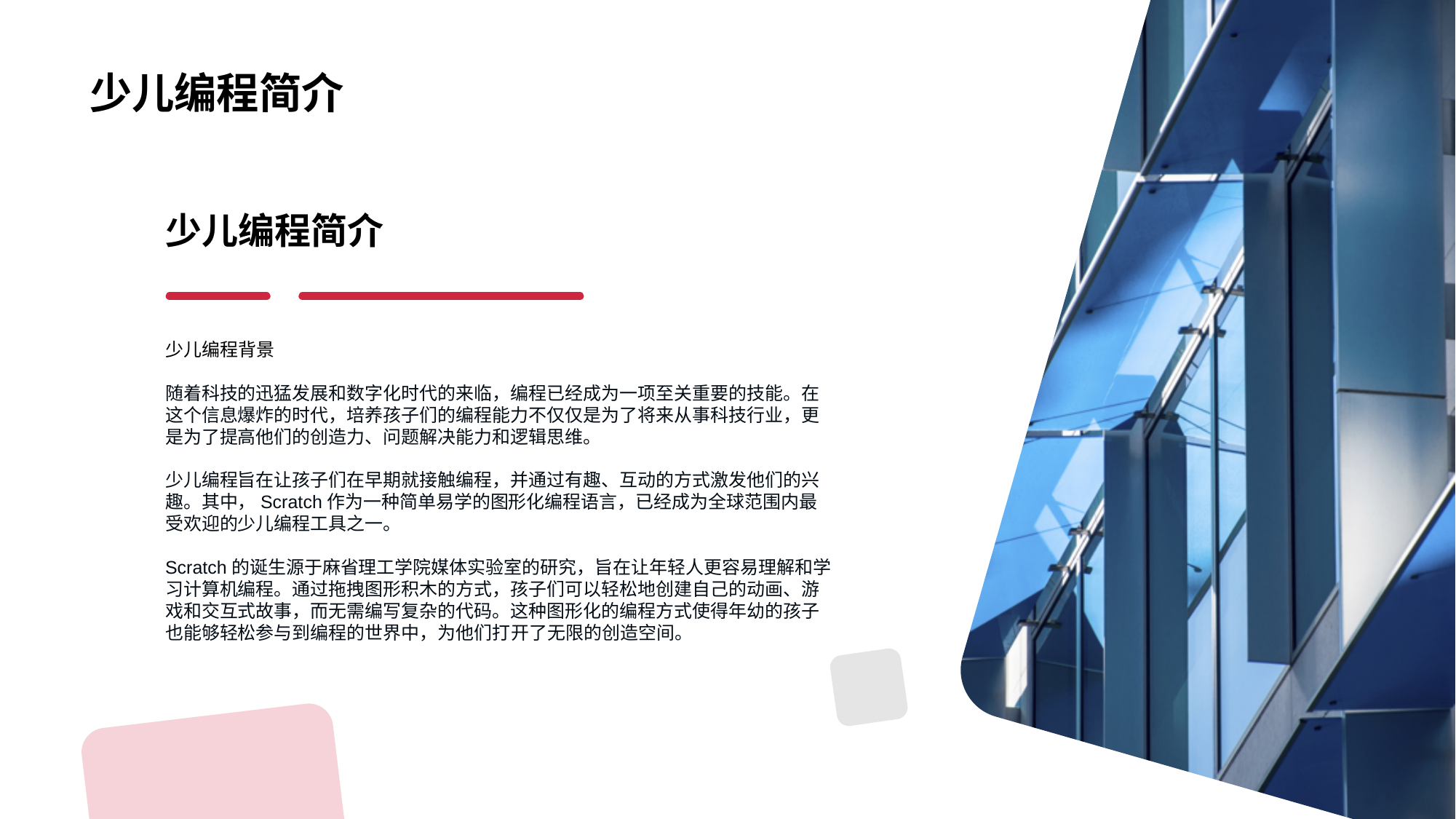

少儿编程简介
少儿编程背景

随着科技的迅猛发展和数字化时代的来临，编程已经成为一项至关重要的技能。在这个信息爆炸的时代，培养孩子们的编程能力不仅仅是为了将来从事科技行业，更是为了提高他们的创造力、问题解决能力和逻辑思维。

少儿编程旨在让孩子们在早期就接触编程，并通过有趣、互动的方式激发他们的兴趣。其中，Scratch作为一种简单易学的图形化编程语言，已经成为全球范围内最受欢迎的少儿编程工具之一。

Scratch的诞生源于麻省理工学院媒体实验室的研究，旨在让年轻人更容易理解和学习计算机编程。通过拖拽图形积木的方式，孩子们可以轻松地创建自己的动画、游戏和交互式故事，而无需编写复杂的代码。这种图形化的编程方式使得年幼的孩子也能够轻松参与到编程的世界中，为他们打开了无限的创造空间。

# 少儿编程简介